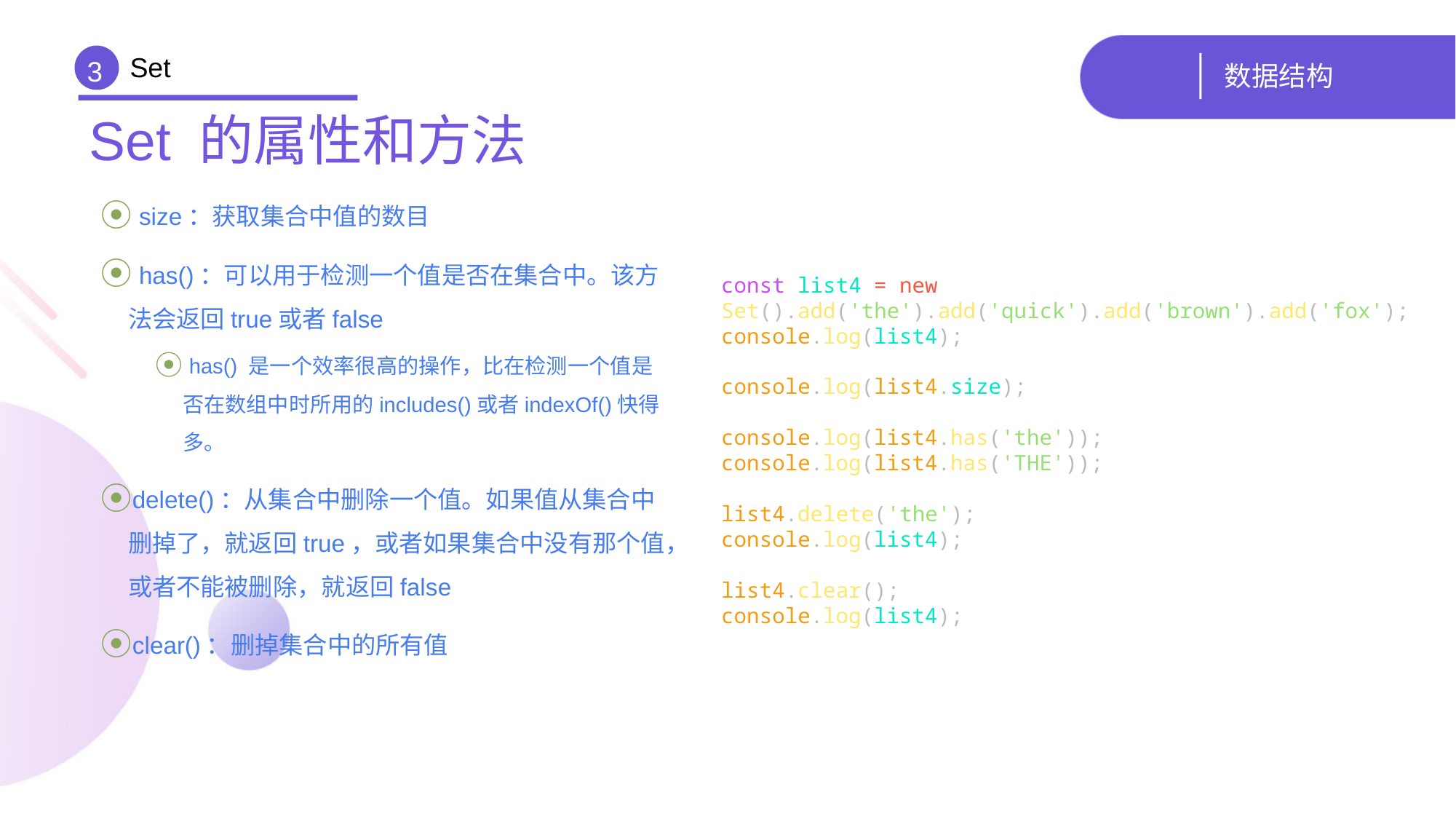

Set
# 数据结构
3
Set 的属性和方法
 size：获取集合中值的数目
 has()：可以用于检测一个值是否在集合中。该方法会返回true或者false
 has() 是一个效率很高的操作，比在检测一个值是否在数组中时所用的includes()或者indexOf()快得多。
delete()：从集合中删除一个值。如果值从集合中删掉了，就返回true，或者如果集合中没有那个值，或者不能被删除，就返回false
clear()：删掉集合中的所有值
const list4 = new Set().add('the').add('quick').add('brown').add('fox');
console.log(list4);
console.log(list4.size);
console.log(list4.has('the'));
console.log(list4.has('THE'));
list4.delete('the');
console.log(list4);
list4.clear();
console.log(list4);